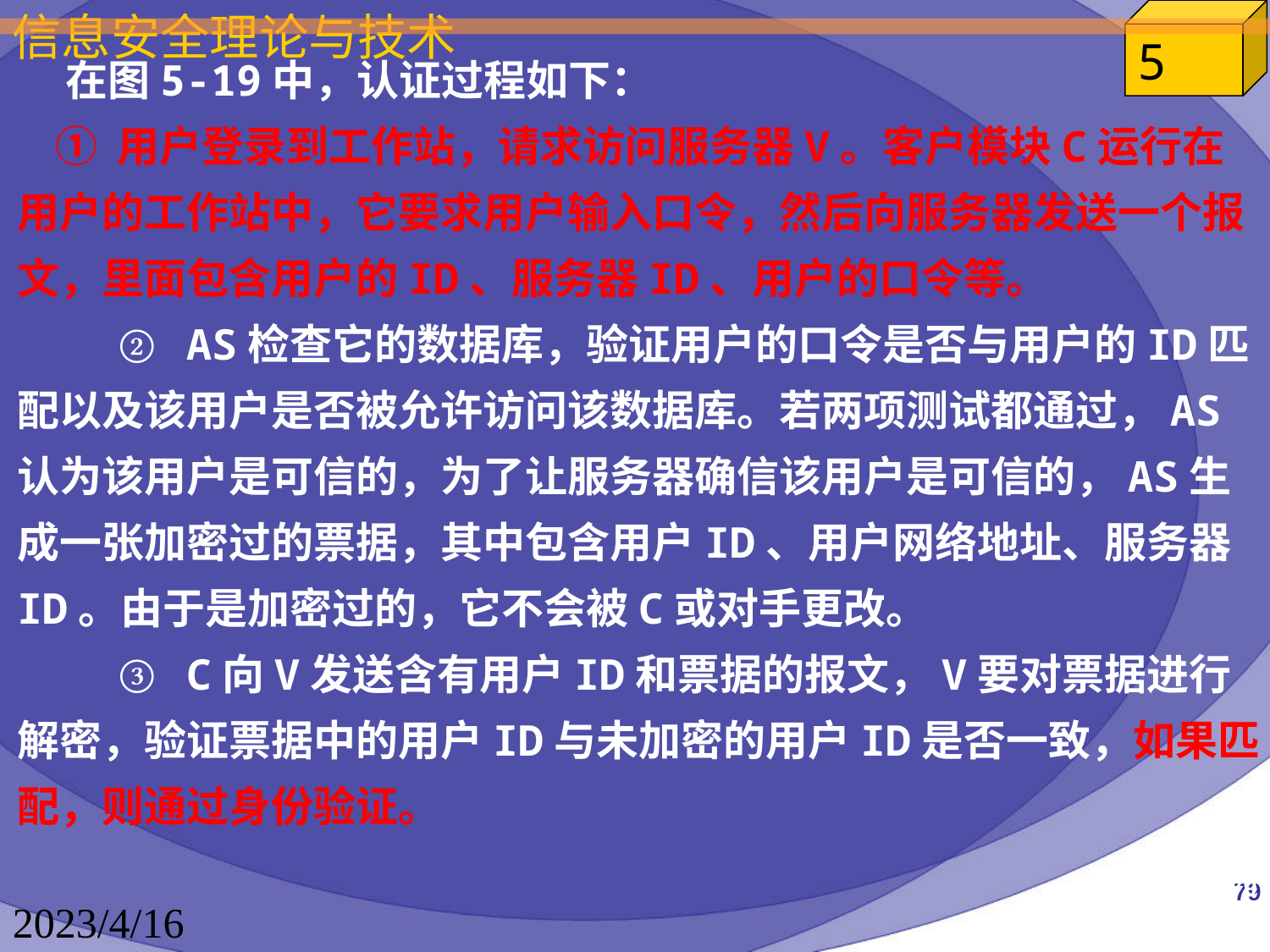

在图5-19中，认证过程如下：
    ① 用户登录到工作站，请求访问服务器V。客户模块C运行在用户的工作站中，它要求用户输入口令，然后向服务器发送一个报文，里面包含用户的ID、服务器ID、用户的口令等。
    ② AS检查它的数据库，验证用户的口令是否与用户的ID匹配以及该用户是否被允许访问该数据库。若两项测试都通过，AS 认为该用户是可信的，为了让服务器确信该用户是可信的，AS生成一张加密过的票据，其中包含用户ID、用户网络地址、服务器ID。由于是加密过的，它不会被C或对手更改。
    ③ C向V发送含有用户ID和票据的报文，V要对票据进行解密，验证票据中的用户ID与未加密的用户ID是否一致，如果匹配，则通过身份验证。
79
2023/4/16